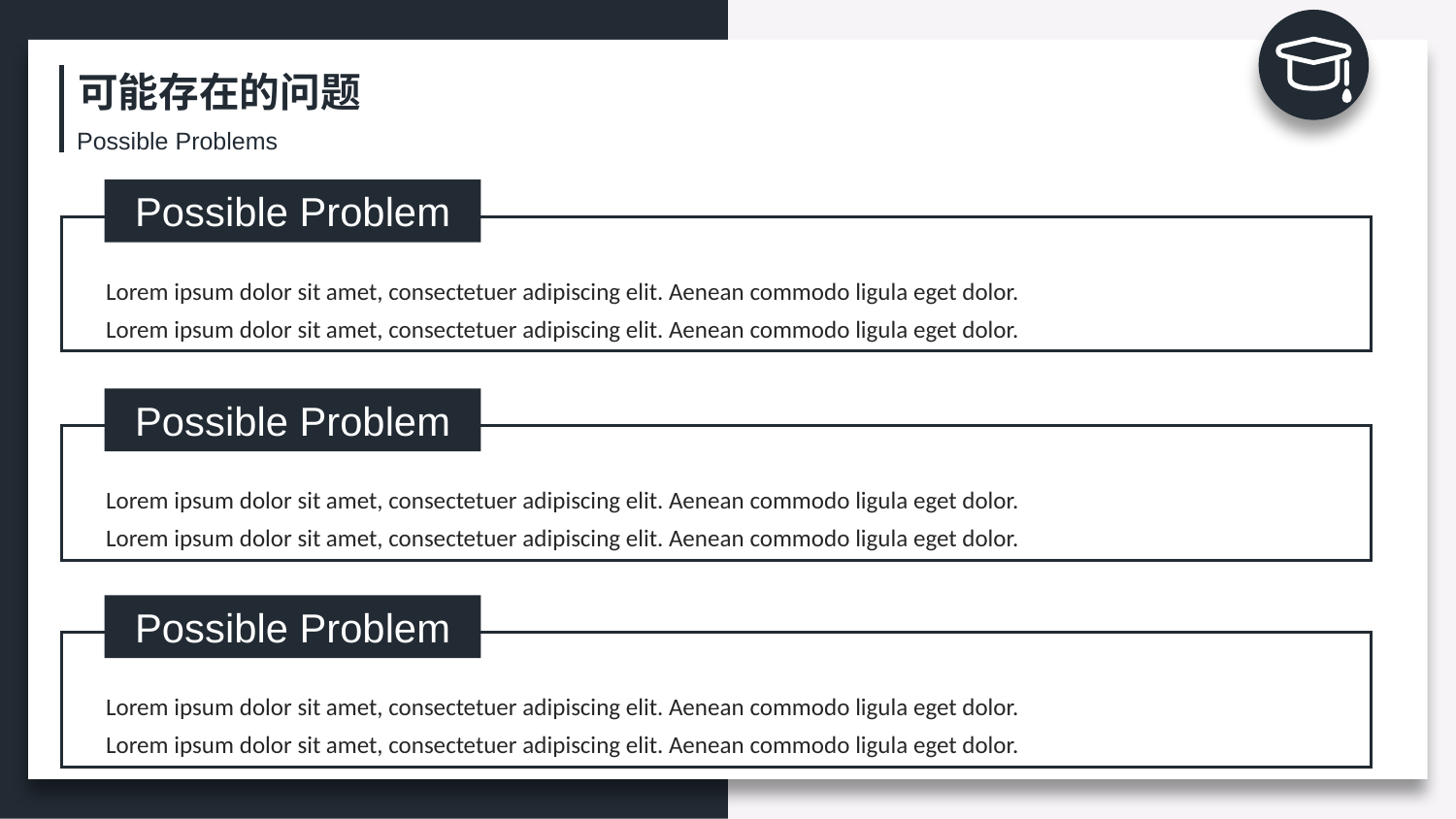

可能存在的问题
Possible Problems
Possible Problem

Lorem ipsum dolor sit amet, consectetuer adipiscing elit. Aenean commodo ligula eget dolor. Lorem ipsum dolor sit amet, consectetuer adipiscing elit. Aenean commodo ligula eget dolor.
Possible Problem

Lorem ipsum dolor sit amet, consectetuer adipiscing elit. Aenean commodo ligula eget dolor. Lorem ipsum dolor sit amet, consectetuer adipiscing elit. Aenean commodo ligula eget dolor.
Possible Problem

Lorem ipsum dolor sit amet, consectetuer adipiscing elit. Aenean commodo ligula eget dolor. Lorem ipsum dolor sit amet, consectetuer adipiscing elit. Aenean commodo ligula eget dolor.